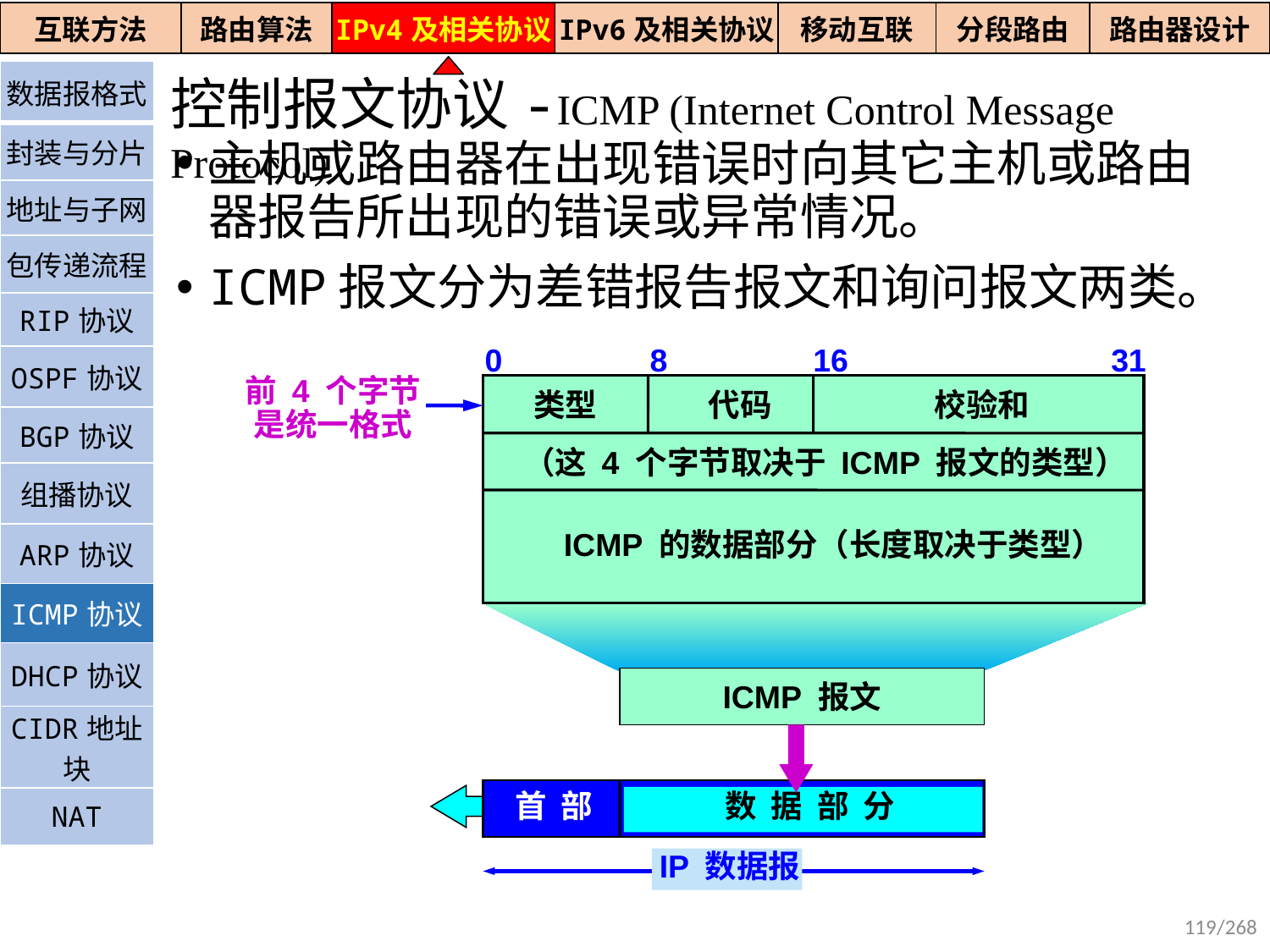

| 互联方法 | 路由算法 | IPv4及相关协议 | IPv6及相关协议 | 移动互联 | 分段路由 | 路由器设计 |
| --- | --- | --- | --- | --- | --- | --- |

| 数据报格式 |
| --- |
| 封装与分片 |
| 地址与子网 |
| 包传递流程 |
| RIP协议 |
| OSPF协议 |
| BGP协议 |
| 组播协议 |
| ARP协议 |
| ICMP协议 |
| DHCP协议 |
| CIDR地址块 |
| NAT |
控制报文协议-ICMP (Internet Control Message Protocol)
主机或路由器在出现错误时向其它主机或路由器报告所出现的错误或异常情况。
ICMP报文分为差错报告报文和询问报文两类。
0
8
16
31
前 4 个字节
是统一格式
类型
代码
校验和

（这 4 个字节取决于 ICMP 报文的类型）
ICMP 的数据部分（长度取决于类型）

ICMP 报文

首  部
数  据  部  分

IP 数据报

119/268